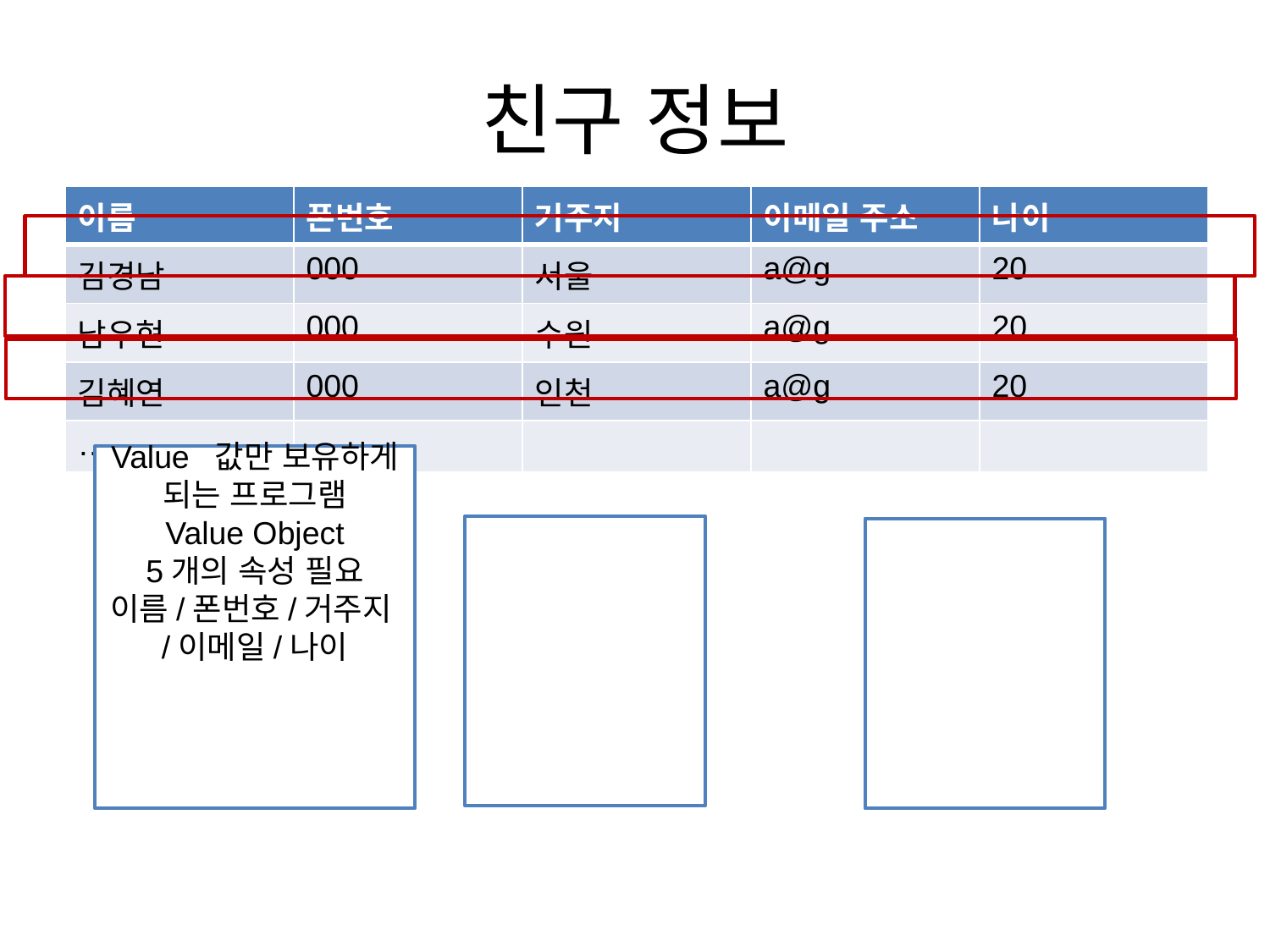

# 친구 정보
| 이름 | 폰번호 | 거주지 | 이메일 주소 | 나이 |
| --- | --- | --- | --- | --- |
| 김경남 | 000 | 서울 | a@g | 20 |
| 남우현 | 000 | 수원 | a@g | 20 |
| 김혜연 | 000 | 인천 | a@g | 20 |
| … |  |  |  |  |

Value  값만 보유하게 되는 프로그램
Value Object
5개의 속성 필요
이름/폰번호/거주지/이메일/나이